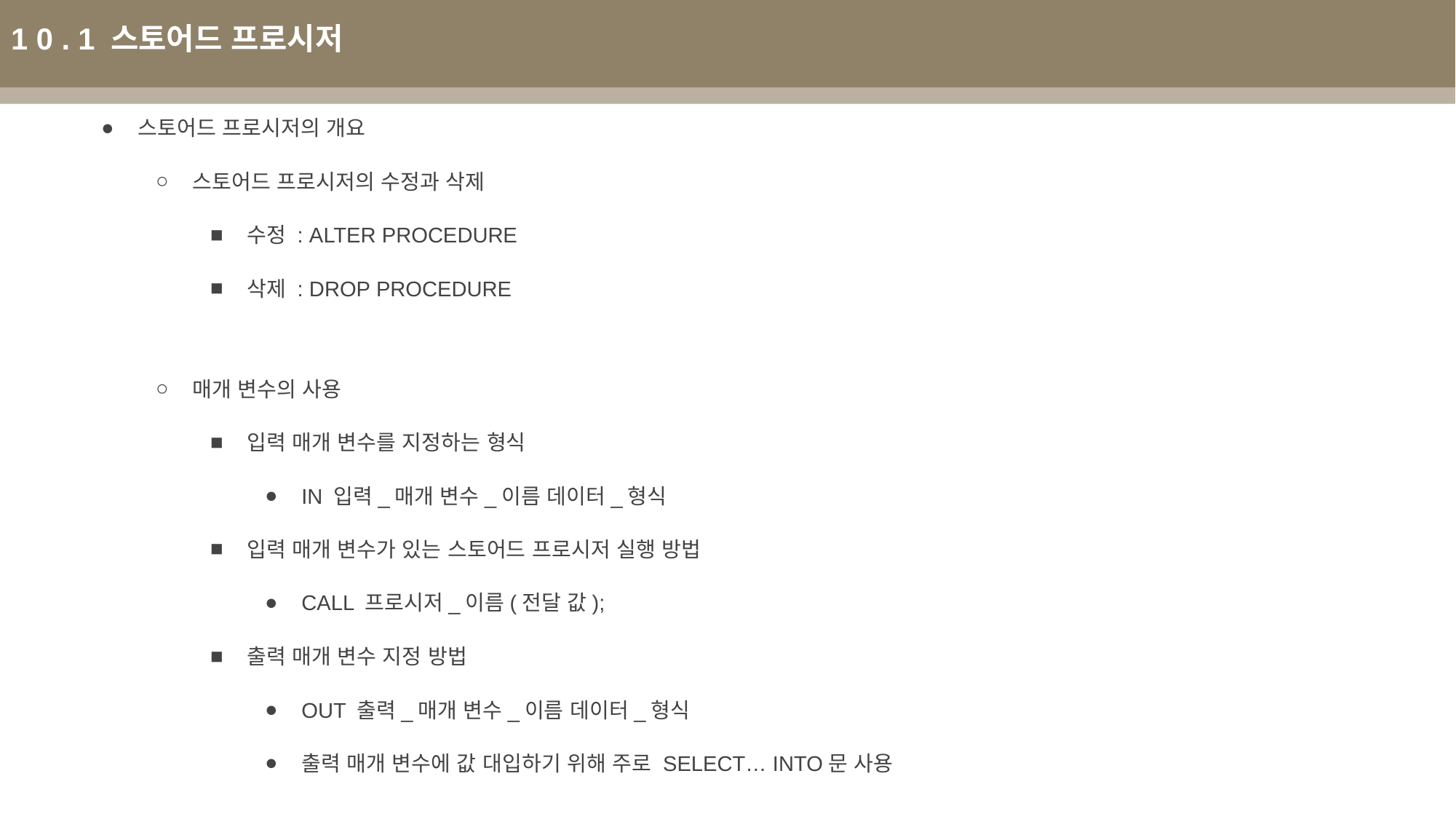

1 0 . 1 스토어드 프로시저
스토어드 프로시저의 개요
스토어드 프로시저의 수정과 삭제
수정 : ALTER PROCEDURE
삭제 : DROP PROCEDURE

매개 변수의 사용
입력 매개 변수를 지정하는 형식
IN 입력_매개 변수_이름 데이터_형식
입력 매개 변수가 있는 스토어드 프로시저 실행 방법
CALL 프로시저_이름(전달 값);
출력 매개 변수 지정 방법
OUT 출력_매개 변수_이름 데이터_형식
출력 매개 변수에 값 대입하기 위해 주로 SELECT… INTO문 사용